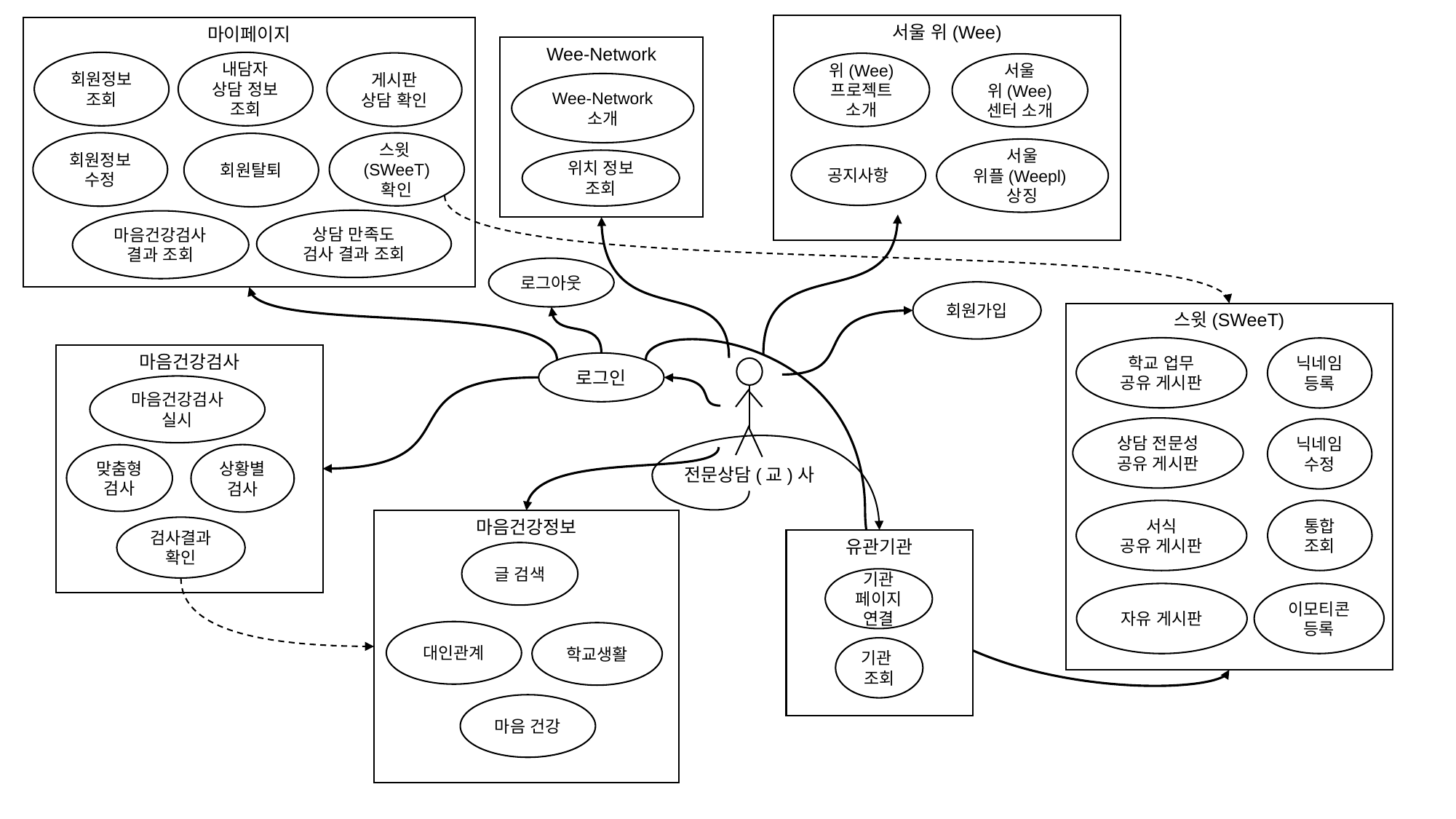

서울 위(Wee)
마이페이지
Wee-Network
회원정보
조회
내담자
상담 정보
조회
게시판
상담 확인
위(Wee)
프로젝트
소개
서울
위(Wee)
센터 소개
Wee-Network
소개
회원정보
수정
스윗(SWeeT)
확인
회원탈퇴
서울
위플(Weepl)
상징
공지사항
위치 정보 조회
상담 만족도
검사 결과 조회
마음건강검사
결과 조회
로그아웃
회원가입
스윗(SWeeT)
학교 업무
공유 게시판
닉네임
등록
마음건강검사
로그인

전문상담(교)사
마음건강검사
실시
상담 전문성
공유 게시판
닉네임
수정
맞춤형
검사
상황별
검사
서식
공유 게시판
통합
조회
마음건강정보
검사결과
확인
유관기관
글 검색
기관
페이지
연결
이모티콘
등록
자유 게시판
대인관계
학교생활
기관
조회
마음 건강